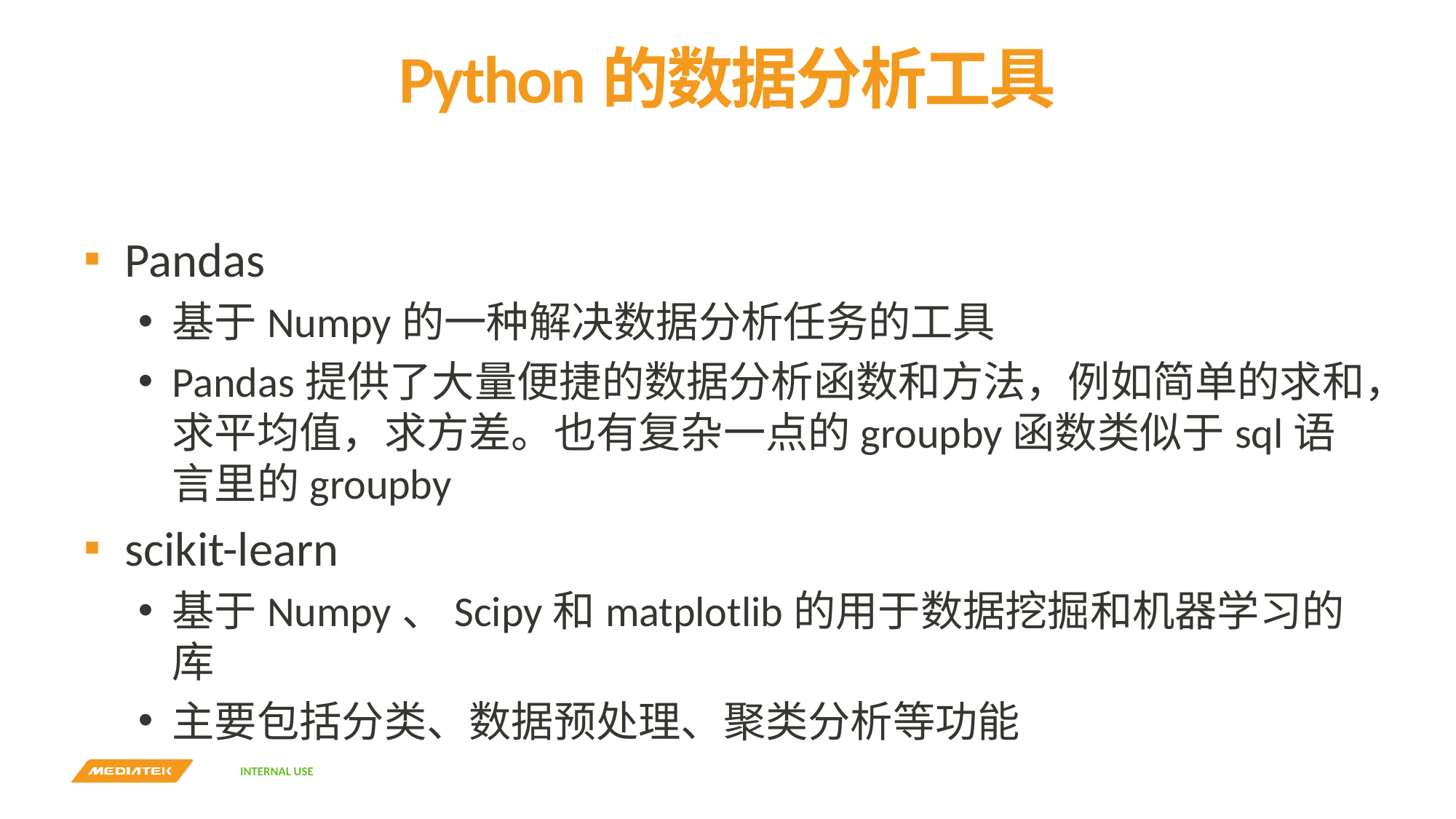

# Python的数据分析工具
Pandas
基于Numpy的一种解决数据分析任务的工具
Pandas提供了大量便捷的数据分析函数和方法，例如简单的求和，求平均值，求方差。也有复杂一点的groupby函数类似于sql语言里的groupby
scikit-learn
基于Numpy、Scipy和matplotlib的用于数据挖掘和机器学习的库
主要包括分类、数据预处理、聚类分析等功能